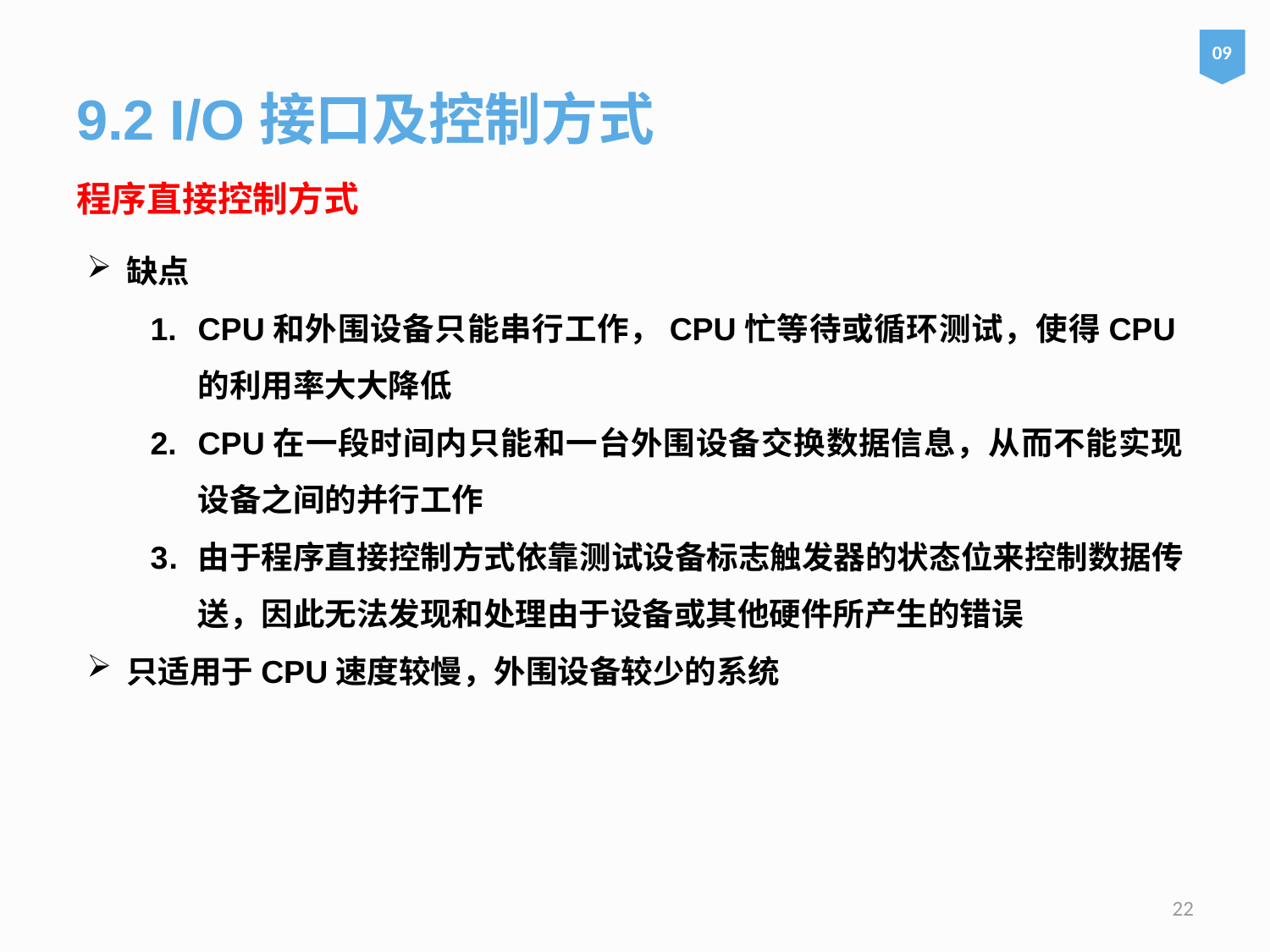

09
9.2 I/O接口及控制方式
程序直接控制方式
缺点
CPU和外围设备只能串行工作，CPU忙等待或循环测试，使得CPU的利用率大大降低
CPU在一段时间内只能和一台外围设备交换数据信息，从而不能实现设备之间的并行工作
由于程序直接控制方式依靠测试设备标志触发器的状态位来控制数据传送，因此无法发现和处理由于设备或其他硬件所产生的错误
只适用于CPU速度较慢，外围设备较少的系统

22